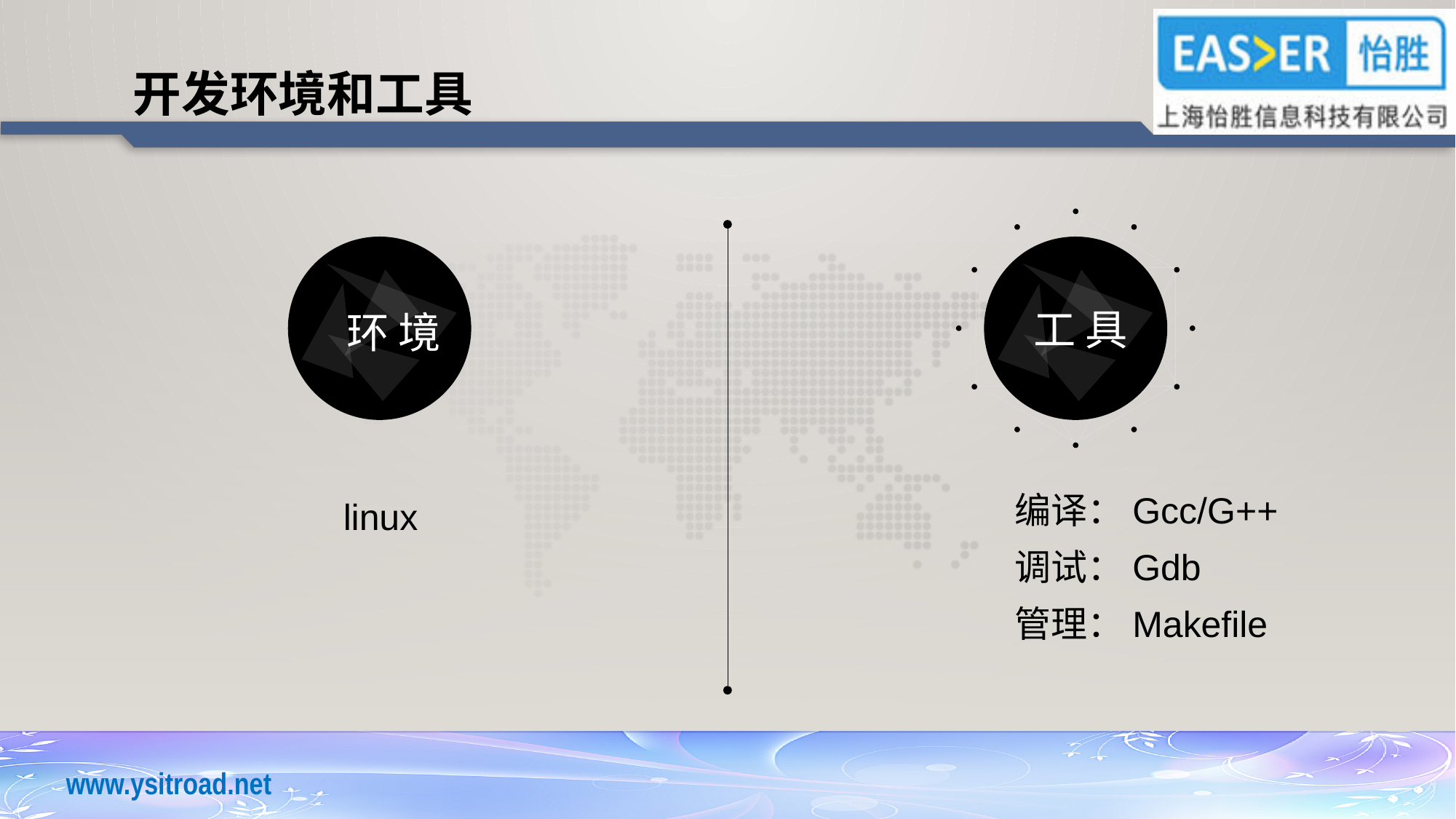

开发环境和工具

工 具
 环 境
编译：Gcc/G++
调试：Gdb
管理：Makefile
linux